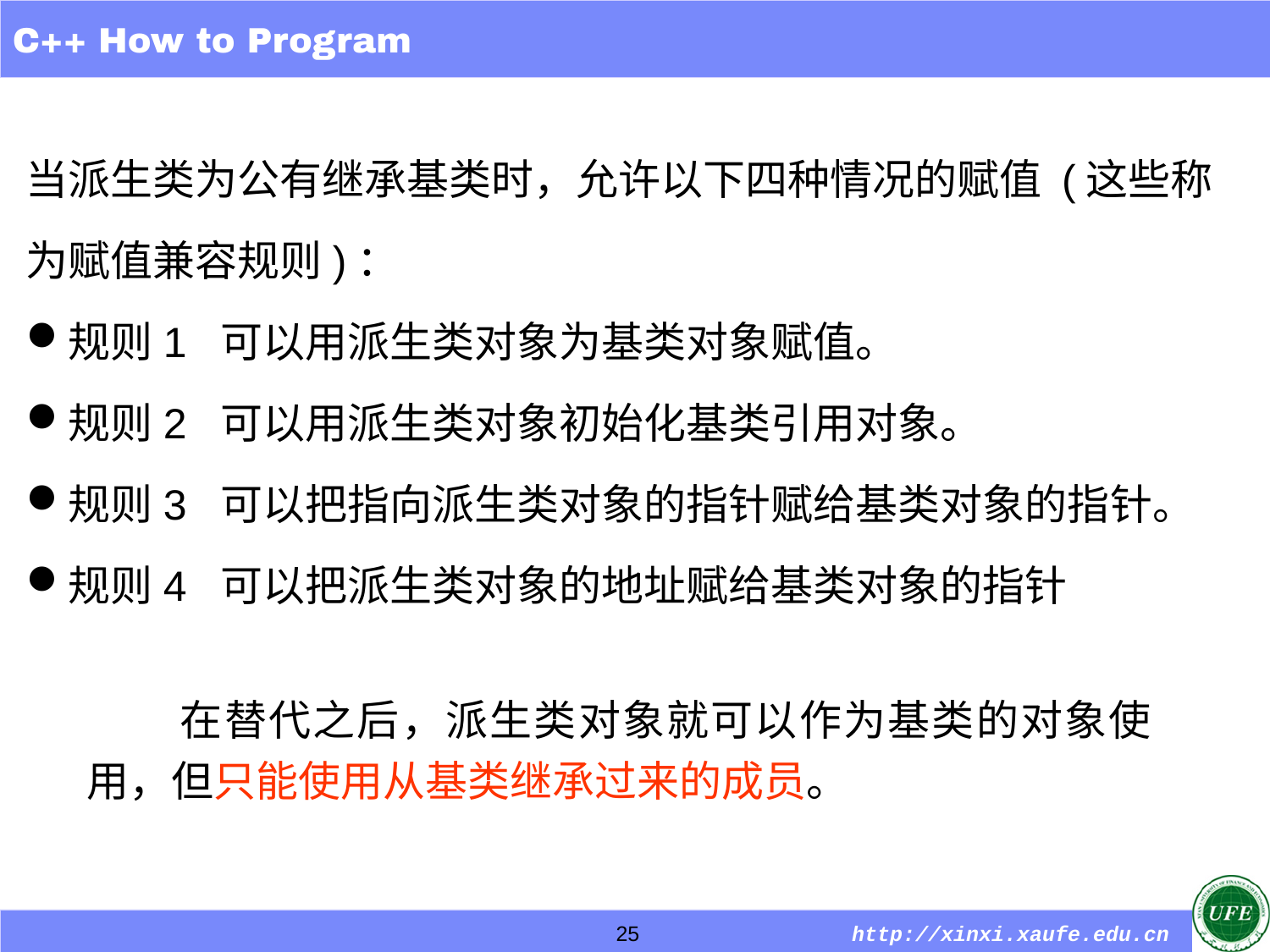

当派生类为公有继承基类时，允许以下四种情况的赋值 (这些称为赋值兼容规则)：
规则1  可以用派生类对象为基类对象赋值。
规则2  可以用派生类对象初始化基类引用对象。
规则3  可以把指向派生类对象的指针赋给基类对象的指针。
规则4  可以把派生类对象的地址赋给基类对象的指针
在替代之后，派生类对象就可以作为基类的对象使用，但只能使用从基类继承过来的成员。
25